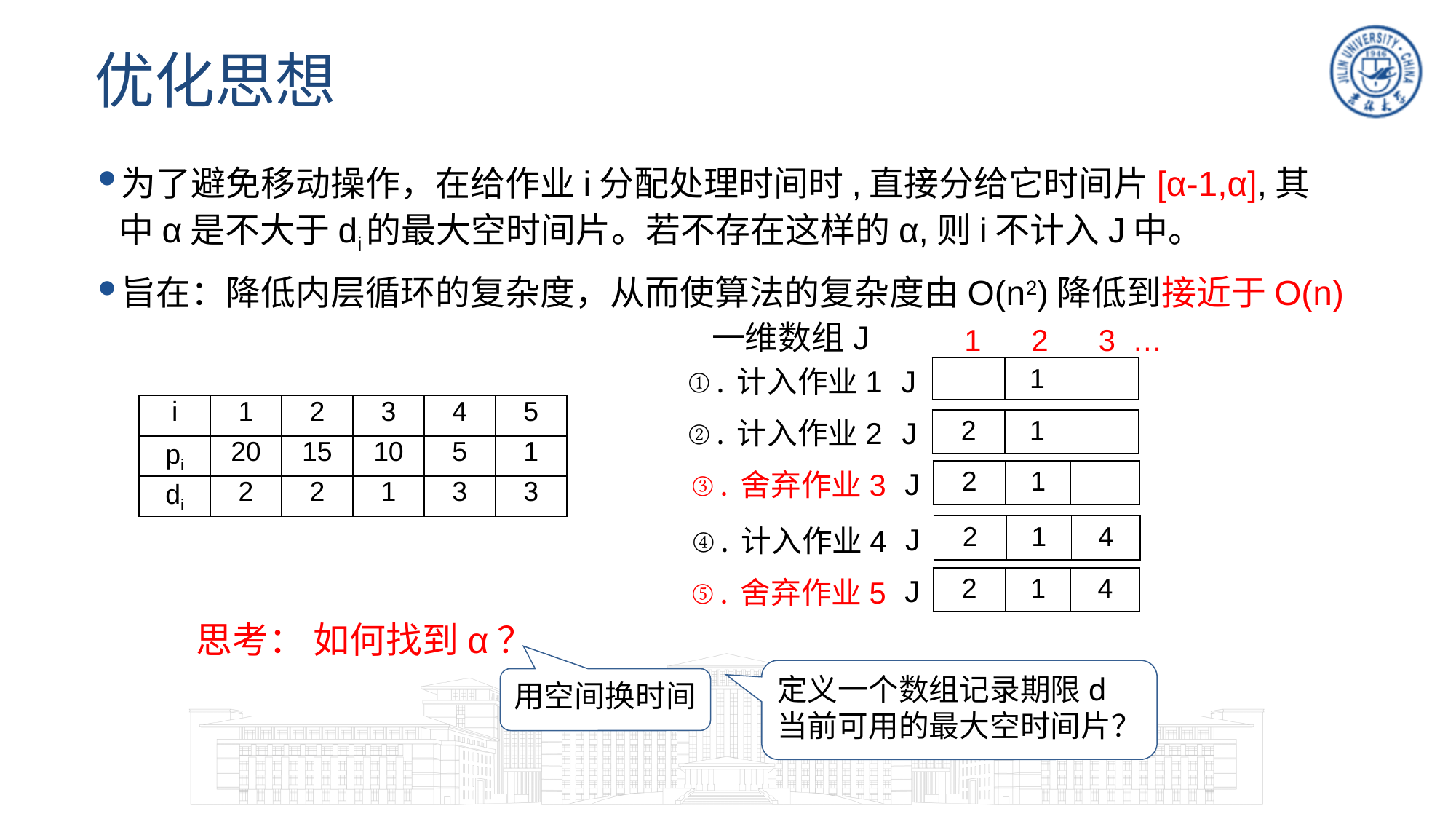

# 优化思想
为了避免移动操作，在给作业i分配处理时间时,直接分给它时间片[α-1,α],其中α是不大于di的最大空时间片。若不存在这样的α,则i不计入J中。
旨在：降低内层循环的复杂度，从而使算法的复杂度由O(n2)降低到接近于O(n)

一维数组J
1      2      3  …
J
①.计入作业1
|  | 1 |  |
| --- | --- | --- |
| i | 1 | 2 | 3 | 4 | 5 |
| --- | --- | --- | --- | --- | --- |
| pi | 20 | 15 | 10 | 5 | 1 |
| di | 2 | 2 | 1 | 3 | 3 |
②.计入作业2
J
| 2 | 1 |  |
| --- | --- | --- |
J
③.舍弃作业3
| 2 | 1 |  |
| --- | --- | --- |
J
| 2 | 1 | 4 |
| --- | --- | --- |
④.计入作业4
J
| 2 | 1 | 4 |
| --- | --- | --- |
⑤.舍弃作业5
思考： 如何找到α？
定义一个数组记录期限d当前可用的最大空时间片？

用空间换时间
28